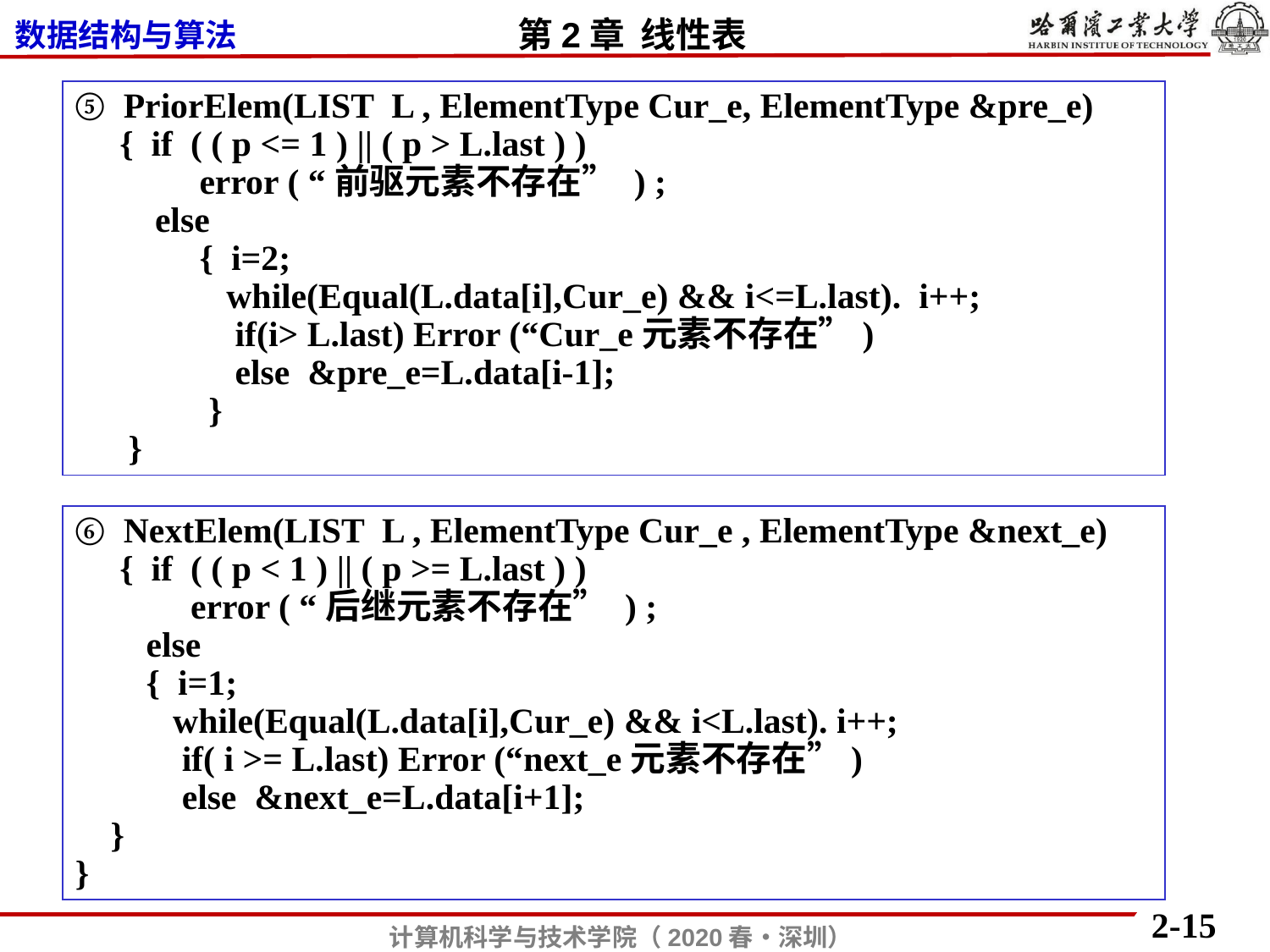

⑤  PriorElem(LIST  L , ElementType Cur_e, ElementType &pre_e)
     {  if  ( ( p <= 1 ) || ( p > L.last ) )
              error ( “前驱元素不存在” ) ;
         else
              {  i=2;
                 while(Equal(L.data[i],Cur_e) && i<=L.last).  i++;
                  if(i> L.last) Error (“Cur_e元素不存在”)
                  else  &pre_e=L.data[i-1];
               }
      }
⑥  NextElem(LIST  L , ElementType Cur_e , ElementType &next_e)
     {  if  ( ( p < 1 ) || ( p >= L.last ) )
             error ( “后继元素不存在” ) ;
        else
        {  i=1;
           while(Equal(L.data[i],Cur_e) && i<L.last). i++;
            if( i >= L.last) Error (“next_e元素不存在”)
            else  &next_e=L.data[i+1];
    }
}